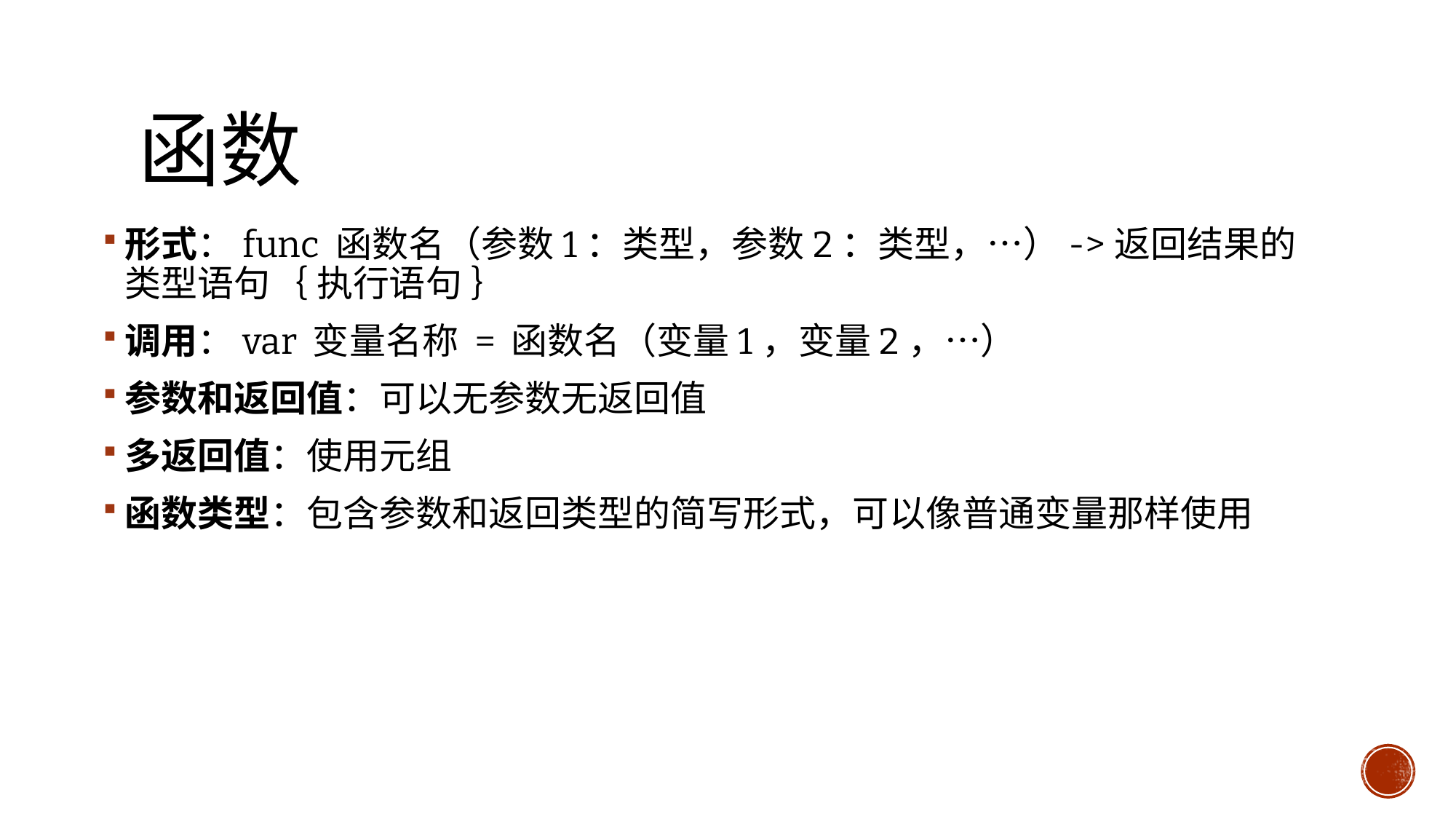

# 函数
形式：func 函数名（参数1：类型，参数2：类型，…）->返回结果的类型语句  {执行语句}
调用：var 变量名称 = 函数名（变量1，变量2，…）
参数和返回值：可以无参数无返回值
多返回值：使用元组
函数类型：包含参数和返回类型的简写形式，可以像普通变量那样使用